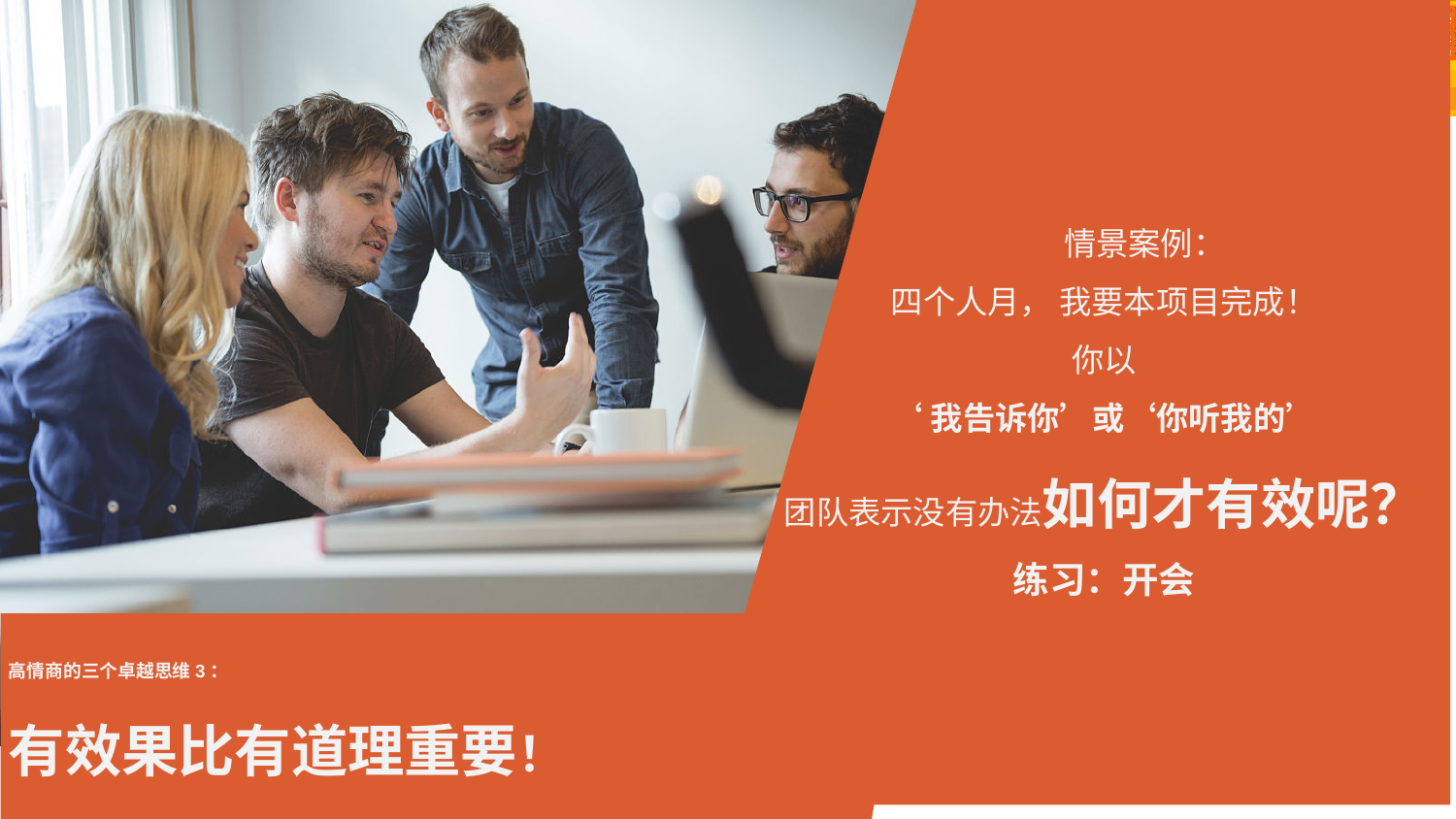

情景案例：
四个人月， 我要本项目完成！
你以
‘我告诉你’或‘你听我的’
团队表示没有办法如何才有效呢？
练习：开会
高情商的三个卓越思维3：
有效果比有道理重要！